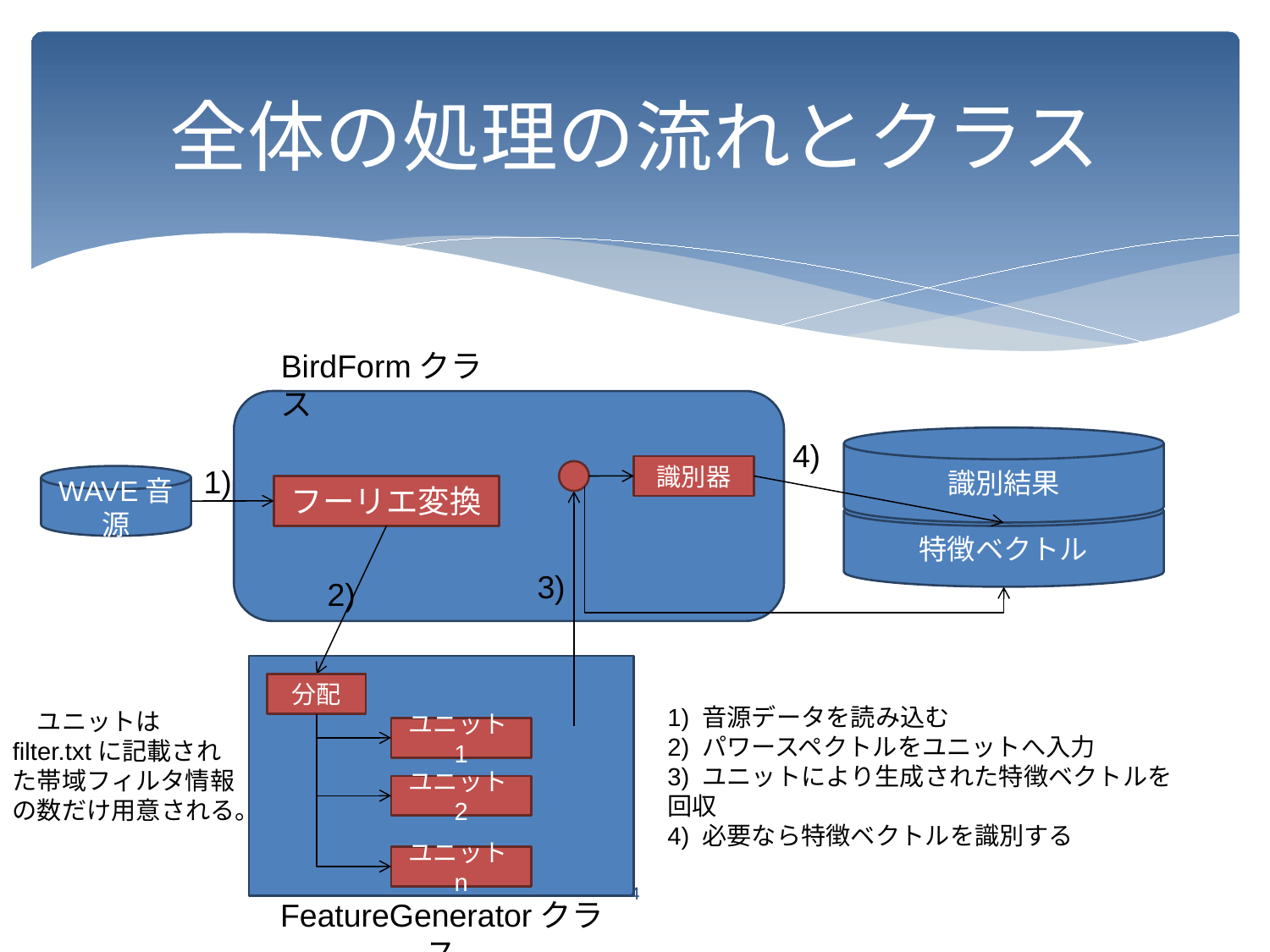

# 全体の処理の流れとクラス
BirdFormクラス

識別結果
4)
1)
識別器

WAVE音源
フーリエ変換
特徴ベクトル
3)
2)

分配
1) 音源データを読み込む
2) パワースペクトルをユニットへ入力
3) ユニットにより生成された特徴ベクトルを回収
4) 必要なら特徴ベクトルを識別する
　ユニットはfilter.txtに記載された帯域フィルタ情報の数だけ用意される。
ユニット1
ユニット2
ユニットn
4
FeatureGeneratorクラス